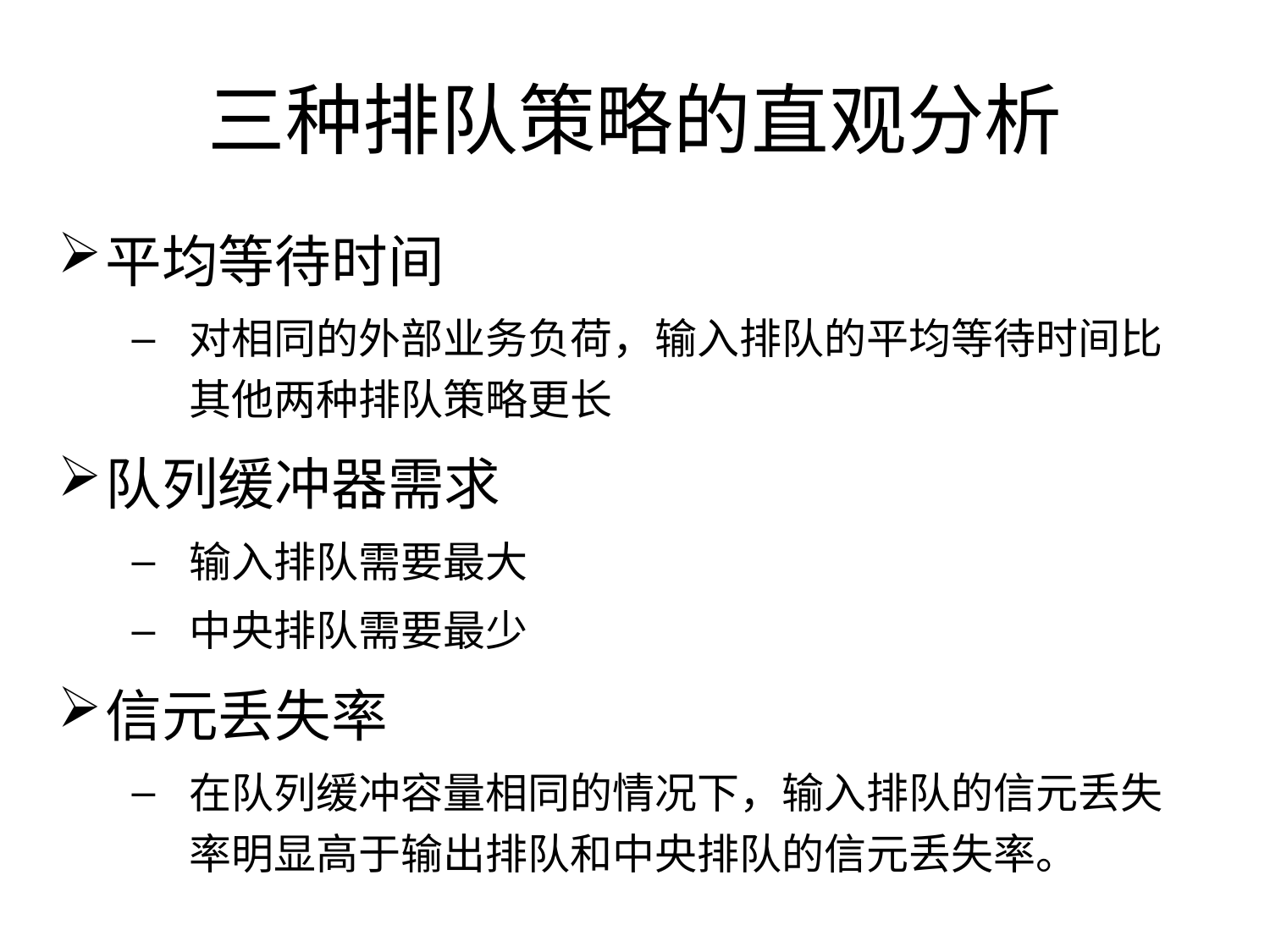

# 三种排队策略的直观分析
平均等待时间
对相同的外部业务负荷，输入排队的平均等待时间比其他两种排队策略更长
队列缓冲器需求
输入排队需要最大
中央排队需要最少
信元丢失率
在队列缓冲容量相同的情况下，输入排队的信元丢失率明显高于输出排队和中央排队的信元丢失率。